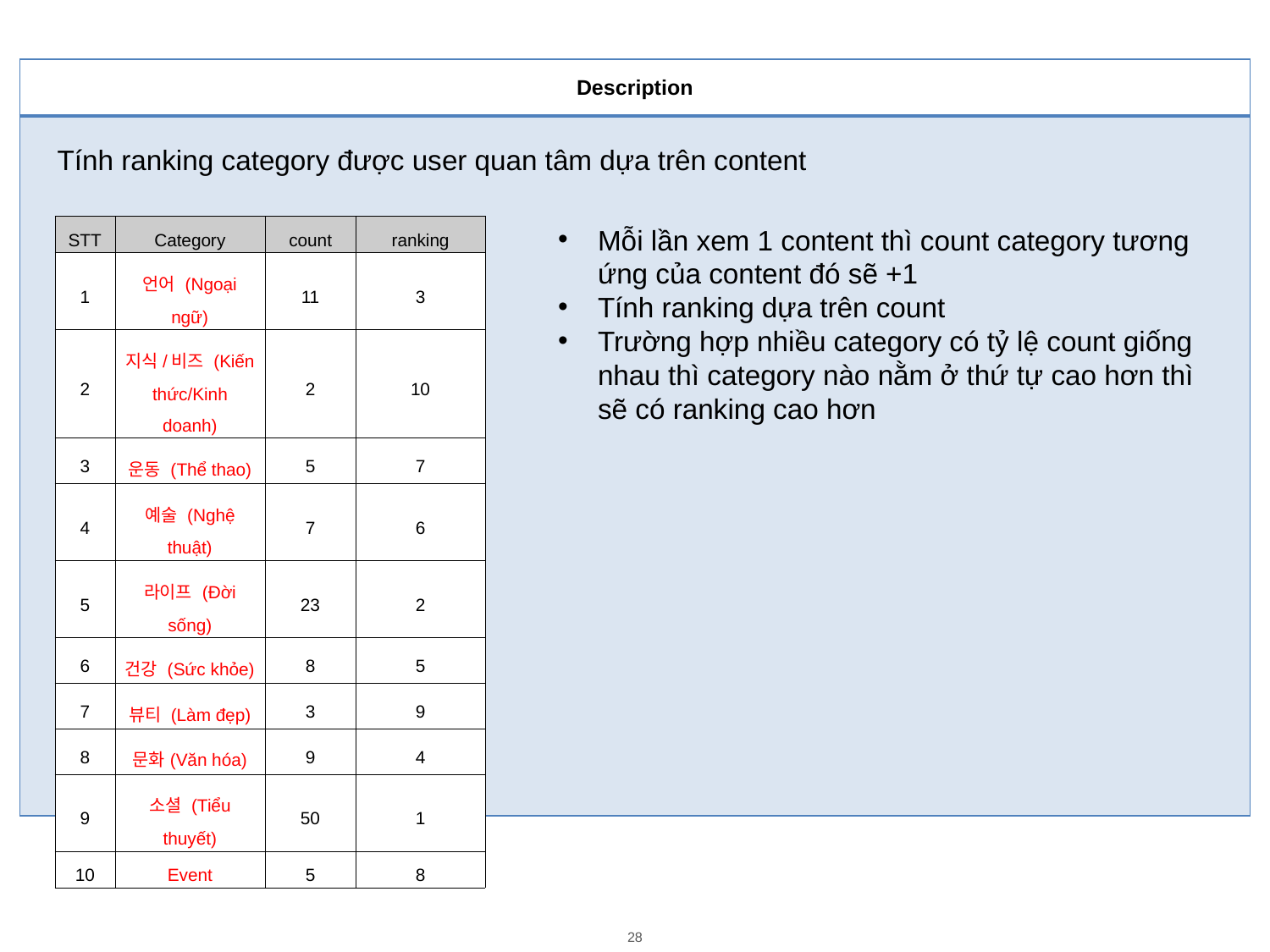

| Description |
| --- |
|  |
Tính ranking category được user quan tâm dựa trên content
| STT | Category | count | ranking |
| --- | --- | --- | --- |
| 1 | 언어 (Ngoại ngữ) | 11 | 3 |
| 2 | 지식/비즈 (Kiến thức/Kinh doanh) | 2 | 10 |
| 3 | 운동 (Thể thao) | 5 | 7 |
| 4 | 예술 (Nghệ thuật) | 7 | 6 |
| 5 | 라이프 (Đời sống) | 23 | 2 |
| 6 | 건강 (Sức khỏe) | 8 | 5 |
| 7 | 뷰티 (Làm đẹp) | 3 | 9 |
| 8 | 문화(Văn hóa) | 9 | 4 |
| 9 | 소셜 (Tiểu thuyết) | 50 | 1 |
| 10 | Event | 5 | 8 |
Mỗi lần xem 1 content thì count category tương ứng của content đó sẽ +1
Tính ranking dựa trên count
Trường hợp nhiều category có tỷ lệ count giống nhau thì category nào nằm ở thứ tự cao hơn thì sẽ có ranking cao hơn